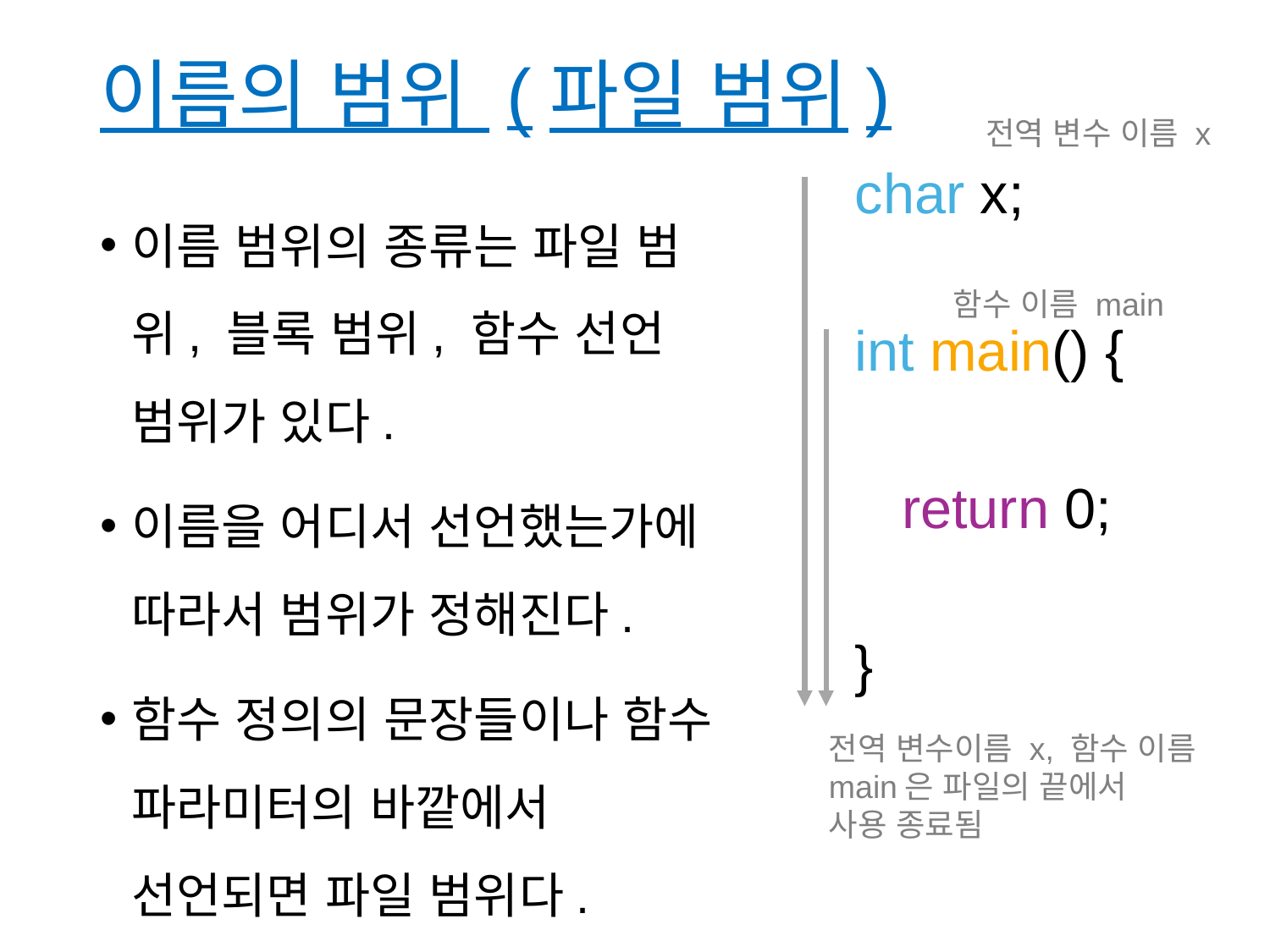

# 이름의 범위 (파일 범위)
전역 변수 이름 x
char x;

int main() {

   return 0;

}
이름 범위의 종류는 파일 범위, 블록 범위, 함수 선언 범위가 있다.
이름을 어디서 선언했는가에 따라서 범위가 정해진다.
함수 정의의 문장들이나 함수 파라미터의 바깥에서 선언되면 파일 범위다.
함수 이름 main
전역 변수이름 x, 함수 이름
main은 파일의 끝에서
사용 종료됨